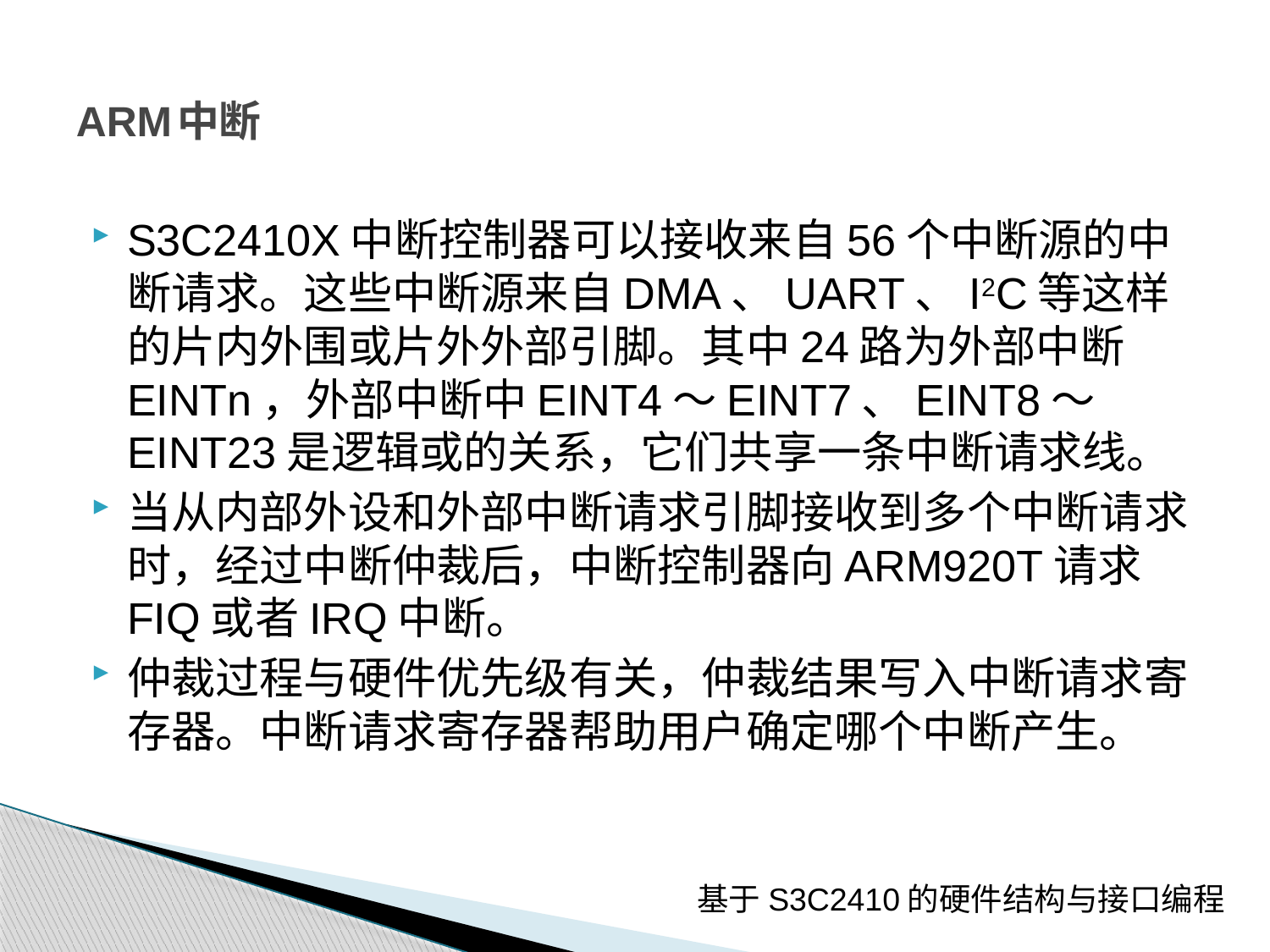

# ARM中断
S3C2410X中断控制器可以接收来自56个中断源的中断请求。这些中断源来自DMA、UART、I2C等这样的片内外围或片外外部引脚。其中24路为外部中断EINTn，外部中断中EINT4～EINT7、EINT8～EINT23是逻辑或的关系，它们共享一条中断请求线。
当从内部外设和外部中断请求引脚接收到多个中断请求时，经过中断仲裁后，中断控制器向ARM920T请求FIQ或者IRQ中断。
仲裁过程与硬件优先级有关，仲裁结果写入中断请求寄存器。中断请求寄存器帮助用户确定哪个中断产生。
基于S3C2410的硬件结构与接口编程